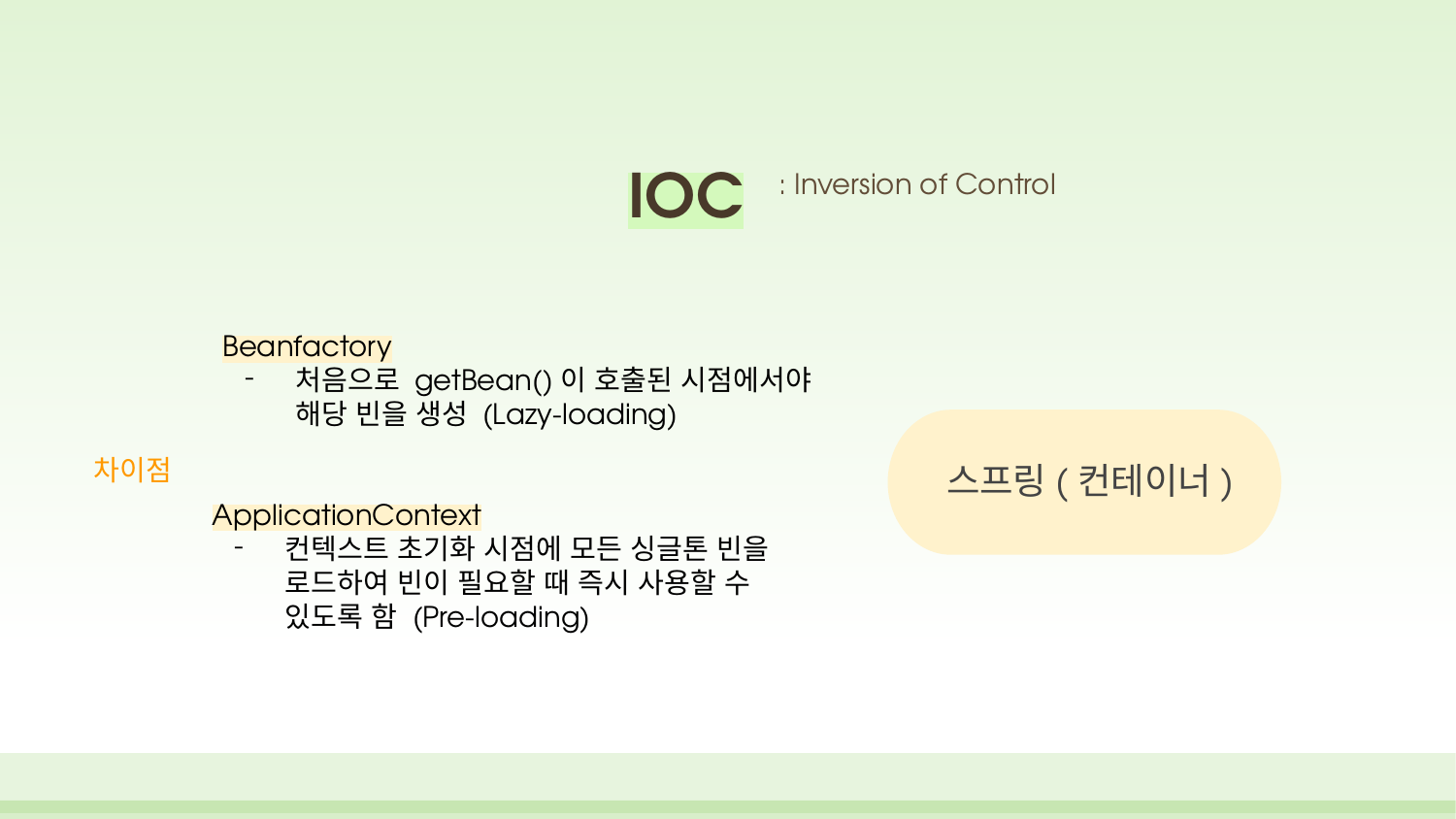

IOC
: Inversion of Control

Beanfactory
처음으로 getBean()이 호출된 시점에서야 해당 빈을 생성 (Lazy-loading)

스프링(컨테이너)
차이점
ApplicationContext
컨텍스트 초기화 시점에 모든 싱글톤 빈을 로드하여 빈이 필요할 때 즉시 사용할 수 있도록 함 (Pre-loading)